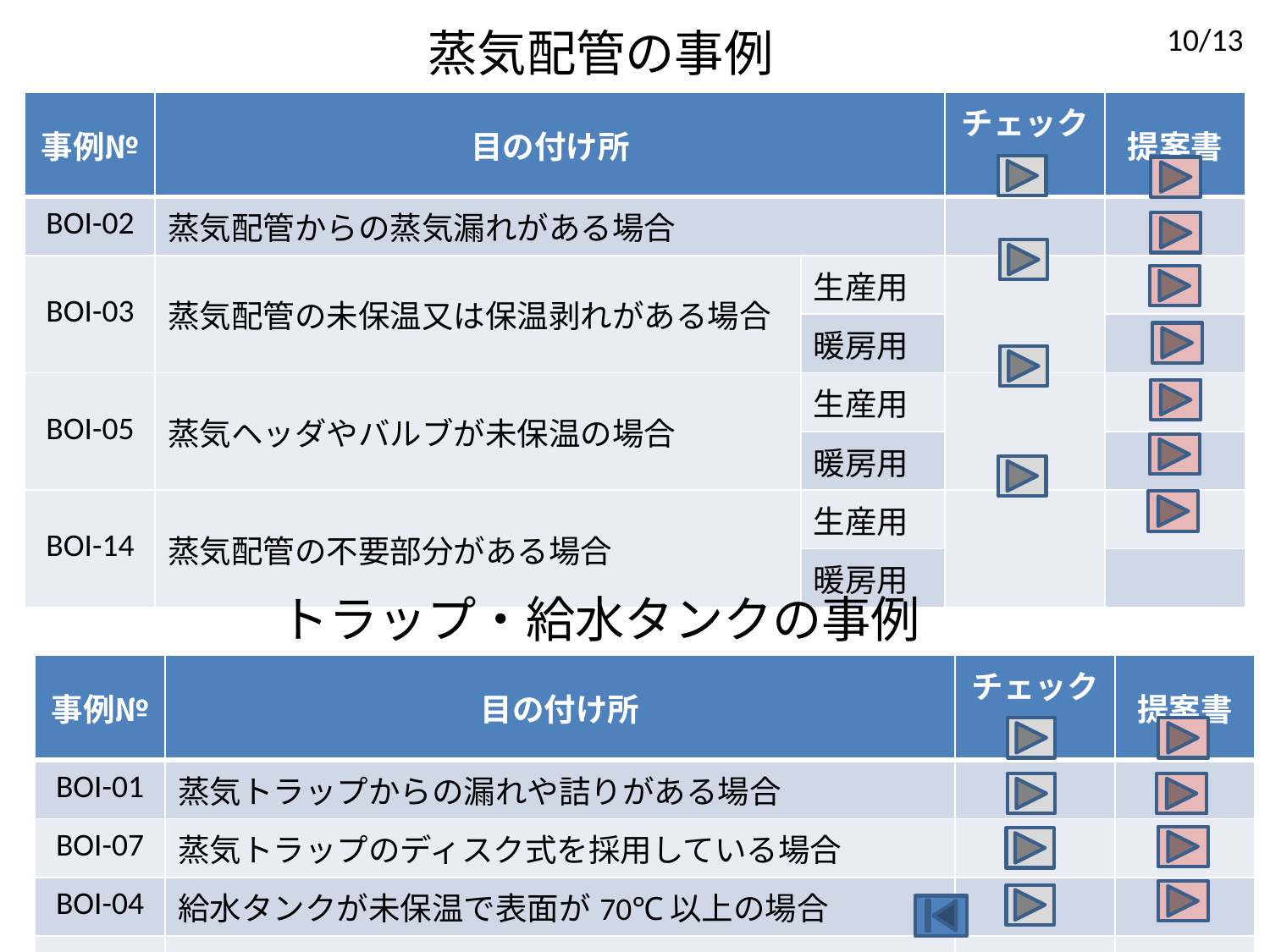

10/13
蒸気配管の事例
| 事例№ | 目の付け所 |  | チェック表 | 提案書 |
| --- | --- | --- | --- | --- |
| BOI-02 | 蒸気配管からの蒸気漏れがある場合 |  |  |  |
| BOI-03 | 蒸気配管の未保温又は保温剥れがある場合 | 生産用 |  |  |
|  |  | 暖房用 |  |  |
| BOI-05 | 蒸気ヘッダやバルブが未保温の場合 | 生産用 |  |  |
|  |  | 暖房用 |  |  |
| BOI-14 | 蒸気配管の不要部分がある場合 | 生産用 |  |  |
|  |  | 暖房用 |  |  |

トラップ・給水タンクの事例
| 事例№ | 目の付け所 | チェック表 | 提案書 |
| --- | --- | --- | --- |
| BOI-01 | 蒸気トラップからの漏れや詰りがある場合 |  |  |
| BOI-07 | 蒸気トラップのディスク式を採用している場合 |  |  |
| BOI-04 | 給水タンクが未保温で表面が70℃以上の場合 |  |  |
| BOI-12 | 給水タンクの蒸気ドレン熱回収が間接回収の場合 |  |  |